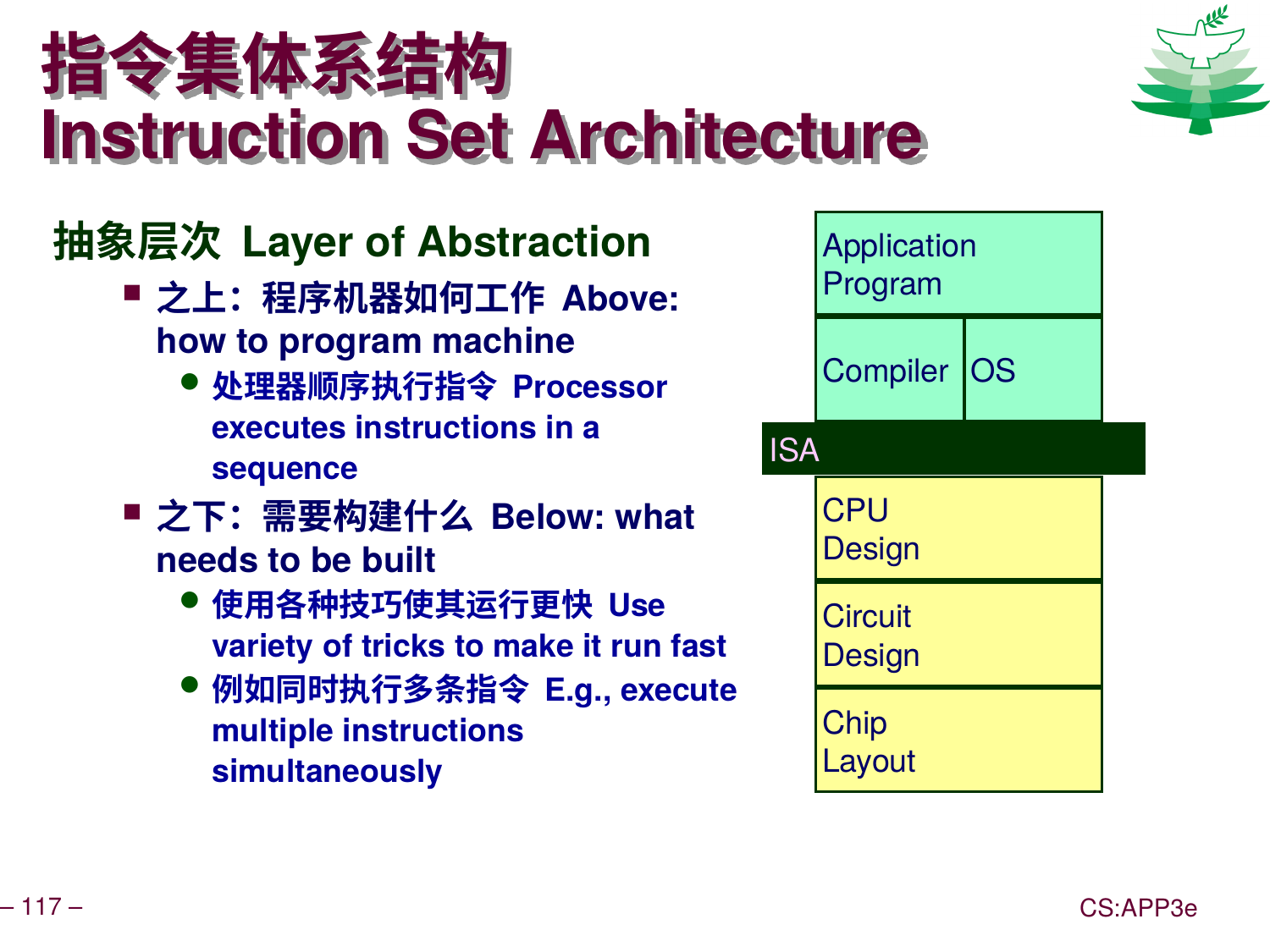

# 指令集体系结构 Instruction Set Architecture
抽象层次 Layer of Abstraction
之上：程序机器如何工作 Above: how to program machine
处理器顺序执行指令 Processor executes instructions in a sequence
之下：需要构建什么 Below: what needs to be built
使用各种技巧使其运行更快 Use variety of tricks to make it run fast
例如同时执行多条指令 E.g., execute multiple instructions simultaneously
Application
Program
Compiler
OS
ISA
CPU
Design
Circuit
Design
Chip
Layout